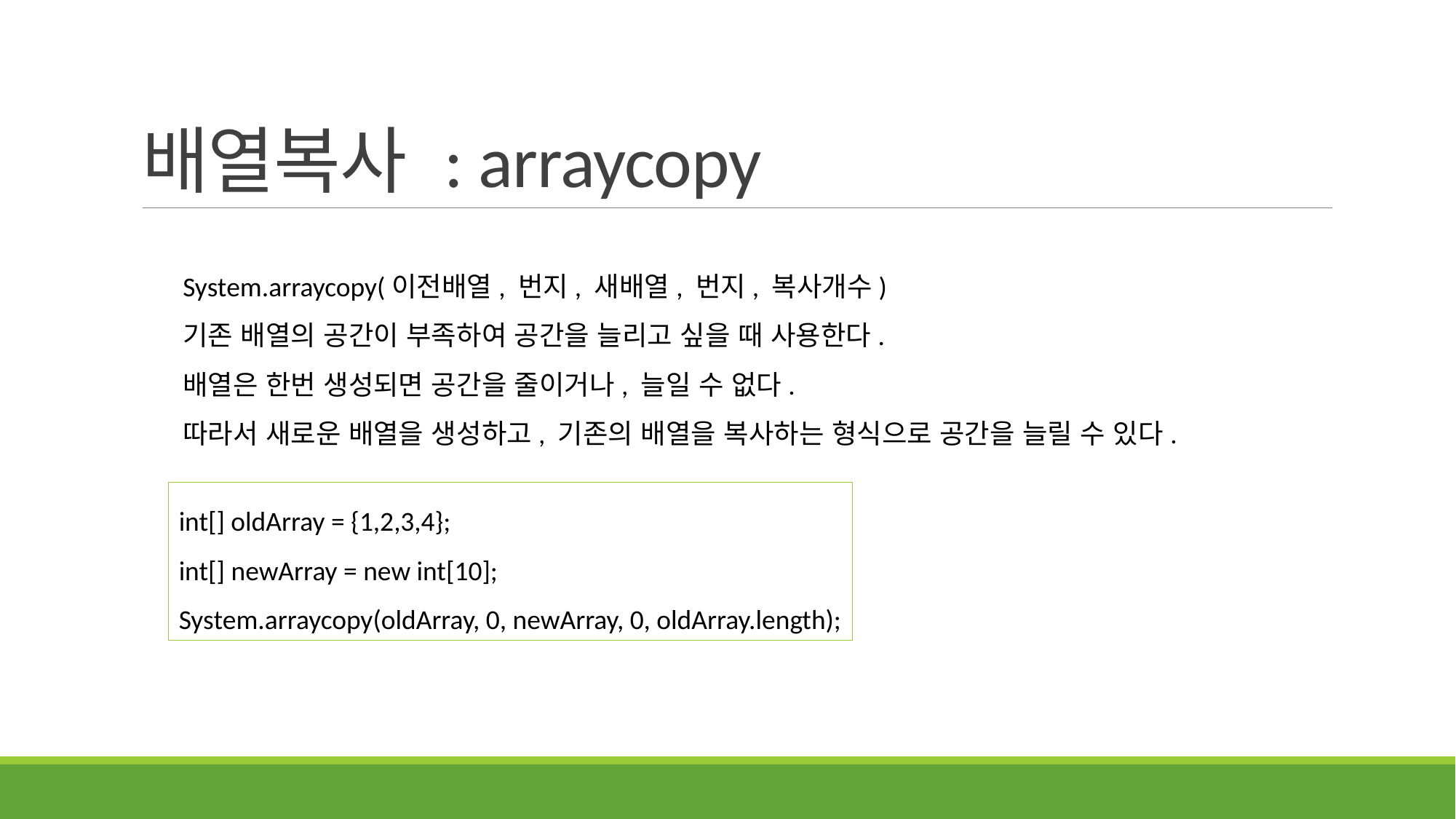

# 배열복사 : arraycopy
System.arraycopy(이전배열, 번지, 새배열, 번지, 복사개수)
기존 배열의 공간이 부족하여 공간을 늘리고 싶을 때 사용한다.
배열은 한번 생성되면 공간을 줄이거나, 늘일 수 없다.
따라서 새로운 배열을 생성하고, 기존의 배열을 복사하는 형식으로 공간을 늘릴 수 있다.
int[] oldArray = {1,2,3,4};
int[] newArray = new int[10];
System.arraycopy(oldArray, 0, newArray, 0, oldArray.length);